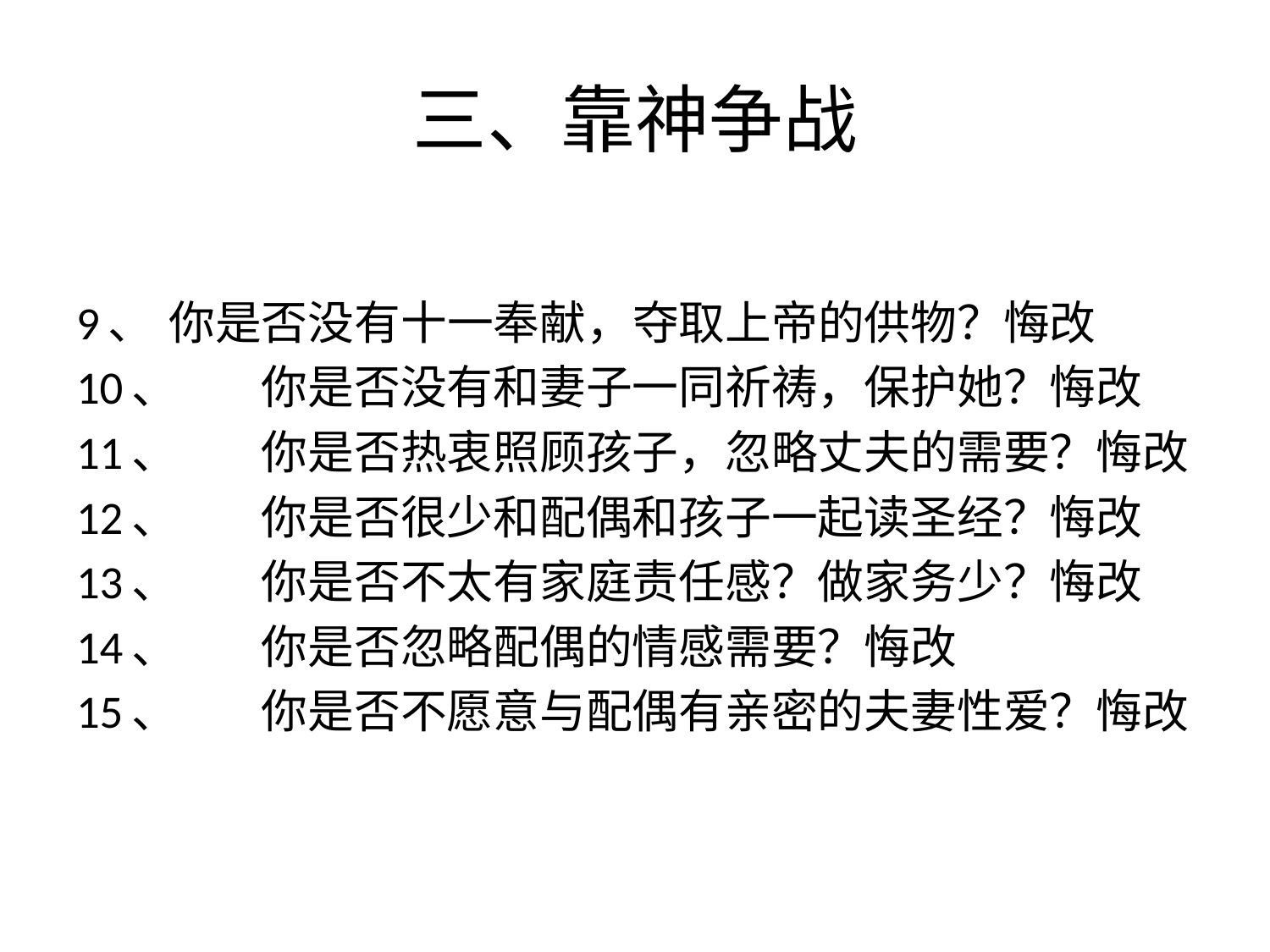

# 三、靠神争战

9、	你是否没有十一奉献，夺取上帝的供物？悔改
10、	你是否没有和妻子一同祈祷，保护她？悔改
11、	你是否热衷照顾孩子，忽略丈夫的需要？悔改
12、	你是否很少和配偶和孩子一起读圣经？悔改
13、	你是否不太有家庭责任感？做家务少？悔改
14、	你是否忽略配偶的情感需要？悔改
15、	你是否不愿意与配偶有亲密的夫妻性爱？悔改